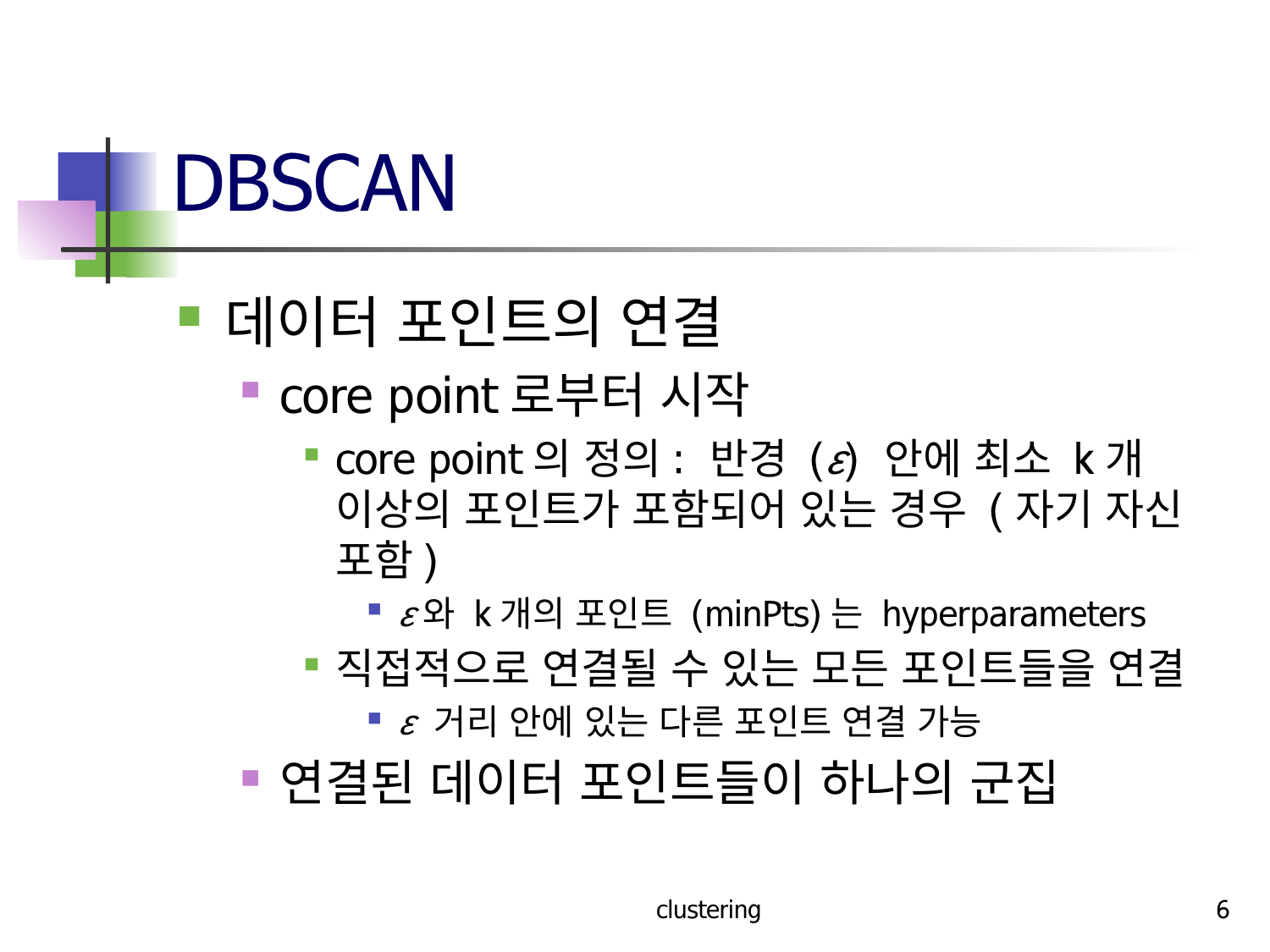

# DBSCAN
데이터 포인트의 연결
core point로부터 시작
core point의 정의: 반경 (ε) 안에 최소 k개 이상의 포인트가 포함되어 있는 경우 (자기 자신 포함)
ε와 k개의 포인트 (minPts)는 hyperparameters
직접적으로 연결될 수 있는 모든 포인트들을 연결
ε 거리 안에 있는 다른 포인트 연결 가능
연결된 데이터 포인트들이 하나의 군집
clustering
6